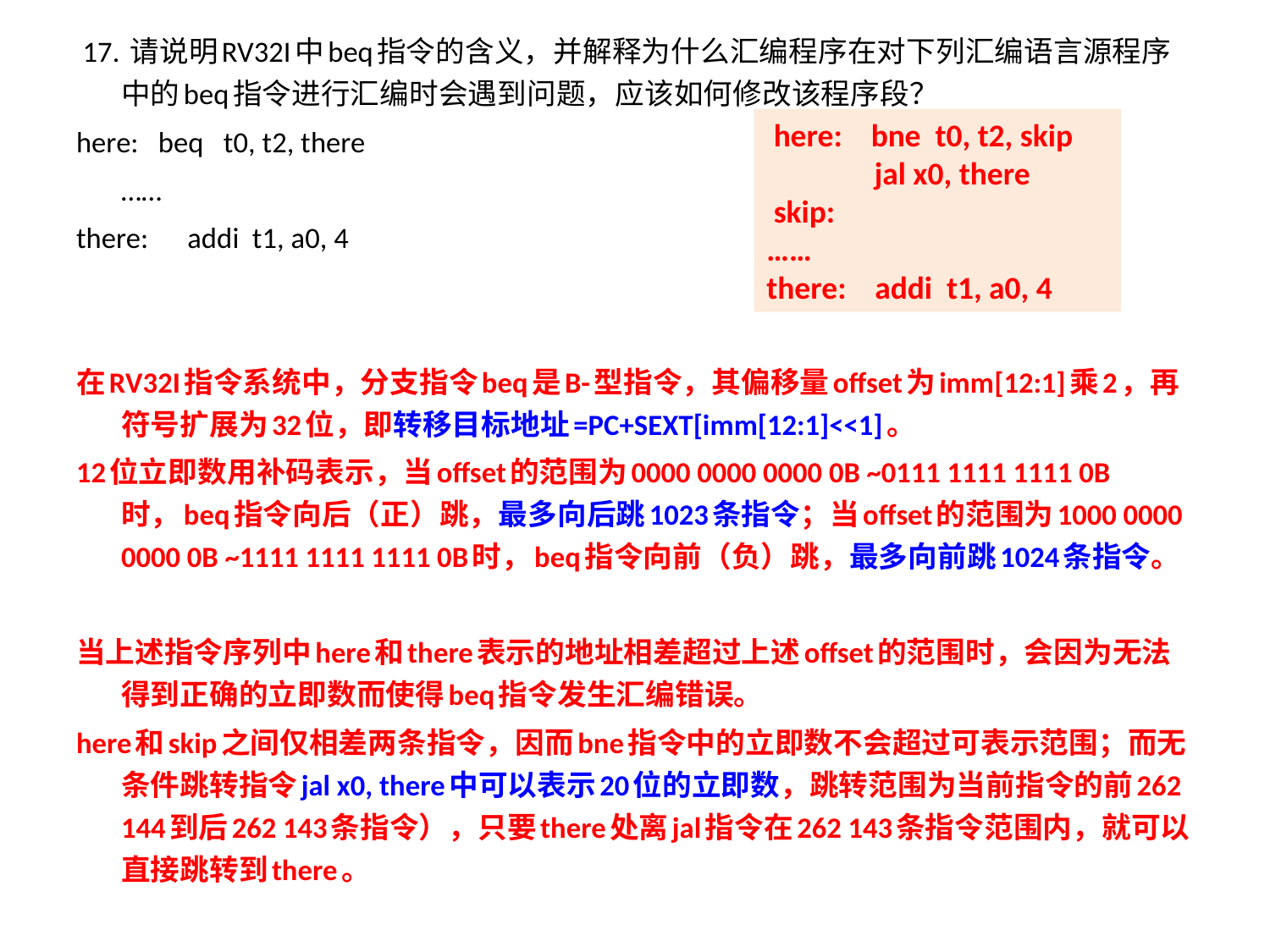

17. 请说明RV32I中beq指令的含义，并解释为什么汇编程序在对下列汇编语言源程序中的beq指令进行汇编时会遇到问题，应该如何修改该程序段？
here:   beq   t0, t2, there
		……
there:	addi  t1, a0, 4

在RV32I指令系统中，分支指令beq是B-型指令，其偏移量offset为imm[12:1]乘2，再符号扩展为32位，即转移目标地址=PC+SEXT[imm[12:1]<<1]。
12位立即数用补码表示，当offset的范围为0000 0000 0000 0B ~0111 1111 1111 0B时，beq指令向后（正）跳，最多向后跳1023条指令；当offset的范围为1000 0000 0000 0B ~1111 1111 1111 0B时，beq指令向前（负）跳，最多向前跳1024条指令。

当上述指令序列中here和there表示的地址相差超过上述offset的范围时，会因为无法得到正确的立即数而使得beq指令发生汇编错误。
here和skip之间仅相差两条指令，因而bne指令中的立即数不会超过可表示范围；而无条件跳转指令jal x0, there中可以表示20位的立即数，跳转范围为当前指令的前262 144到后262 143条指令），只要there处离jal指令在262 143条指令范围内，就可以直接跳转到there。
 here:    bne  t0, t2, skip
               jal x0, there
 skip:
……
there:    addi  t1, a0, 4